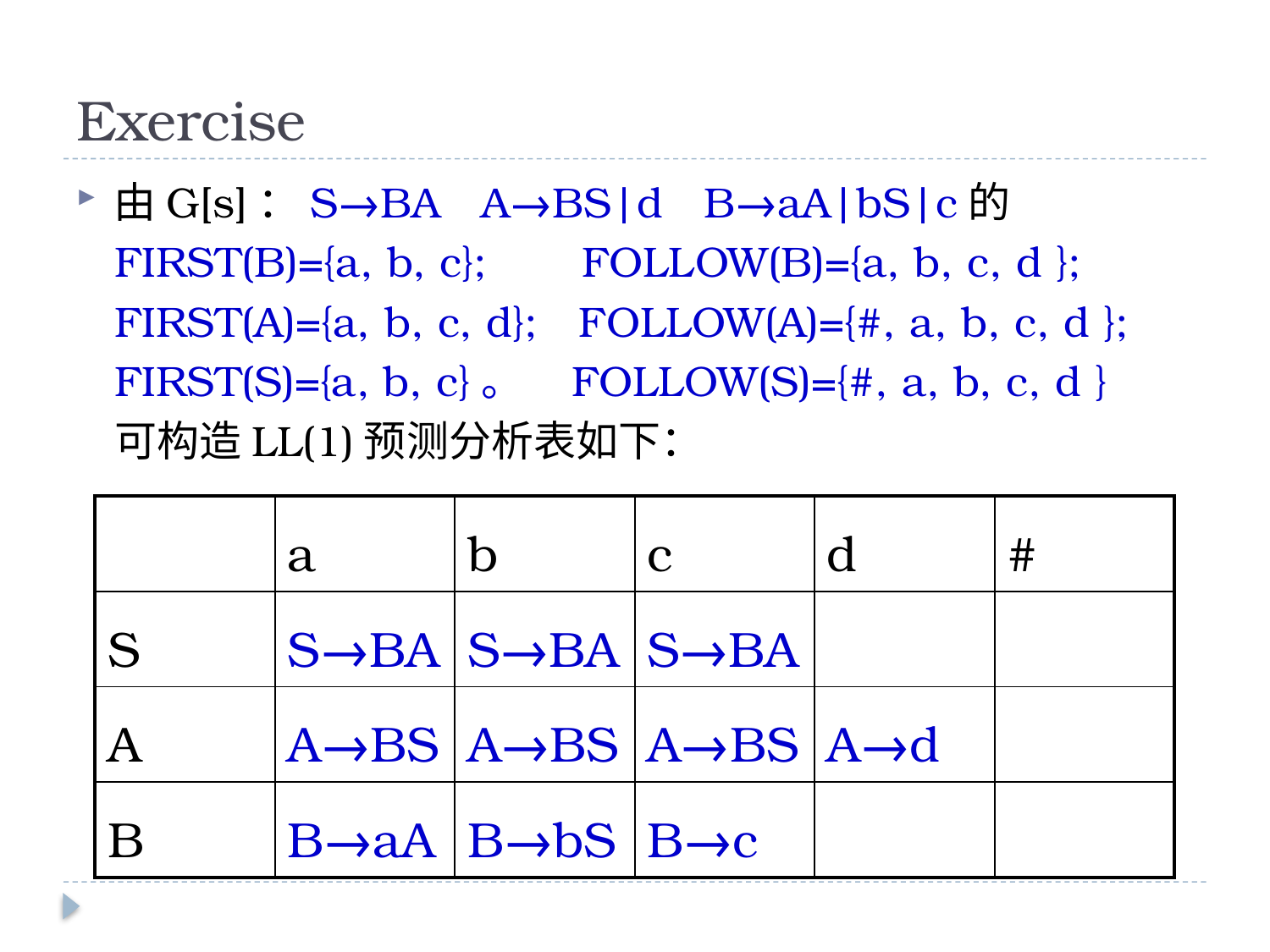

# Exercise
由G[s]：S→BA   A→BS|d   B→aA|bS|c的
FIRST(B)={a, b, c};       FOLLOW(B)={a, b, c, d };
FIRST(A)={a, b, c, d};   FOLLOW(A)={#, a, b, c, d };
FIRST(S)={a, b, c}。    FOLLOW(S)={#, a, b, c, d }
可构造LL(1)预测分析表如下：

|  | a | b | c | d | # |
| --- | --- | --- | --- | --- | --- |
| S | S→BA | S→BA | S→BA |  |  |
| A | A→BS | A→BS | A→BS | A→d |  |
| B | B→aA | B→bS | B→c |  |  |
82